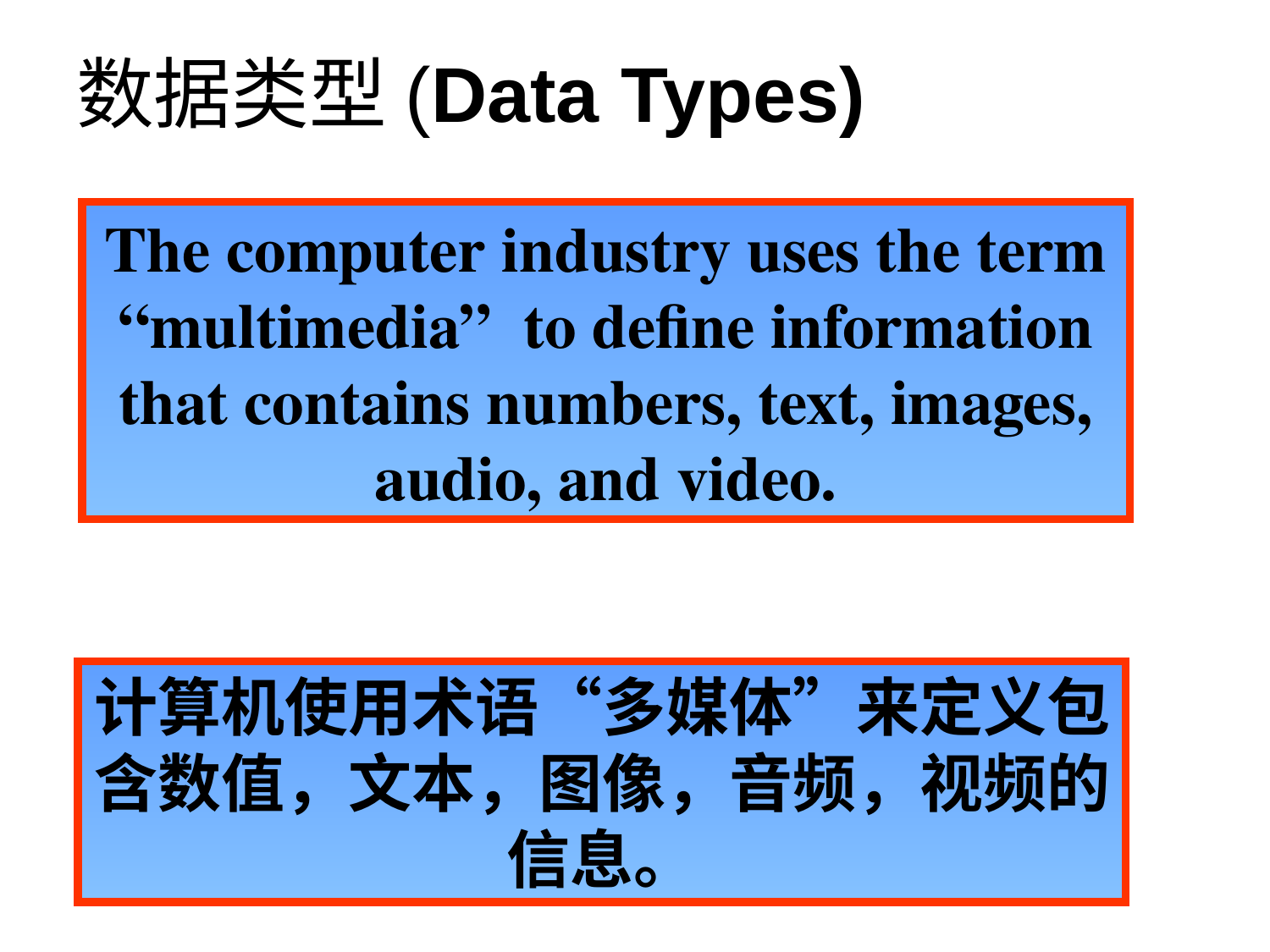

# 数据类型(Data Types)
The computer industry uses the term “multimedia”  to define information that contains numbers, text, images, audio, and video.
计算机使用术语“多媒体”来定义包含数值，文本，图像，音频，视频的信息。